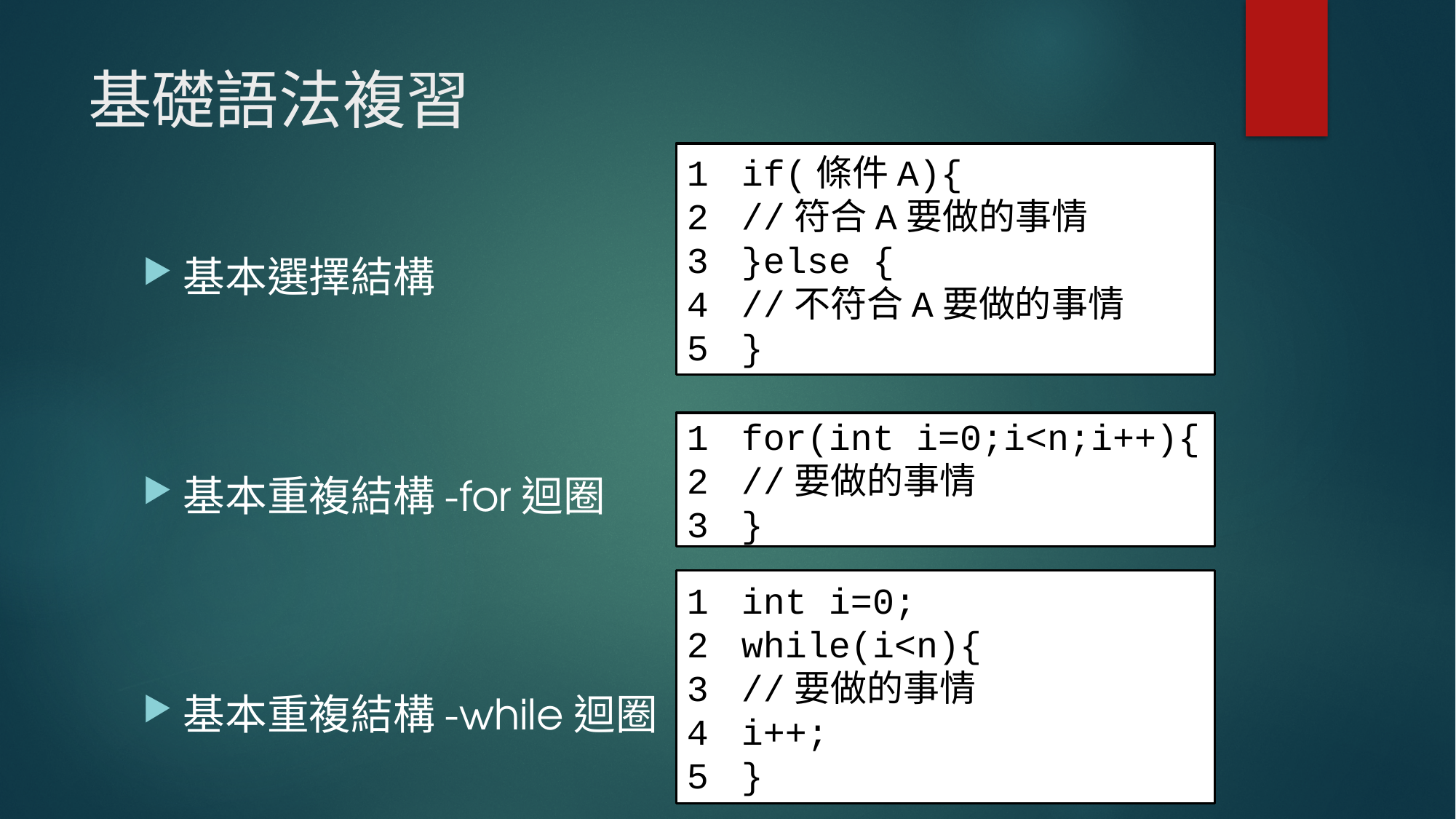

# 基礎語法複習
if(條件A){
//符合A要做的事情
}else {
//不符合A要做的事情
}
基本選擇結構

基本重複結構-for迴圈

基本重複結構-while迴圈

for(int i=0;i<n;i++){
//要做的事情
}
int i=0;
while(i<n){
//要做的事情
i++;
}